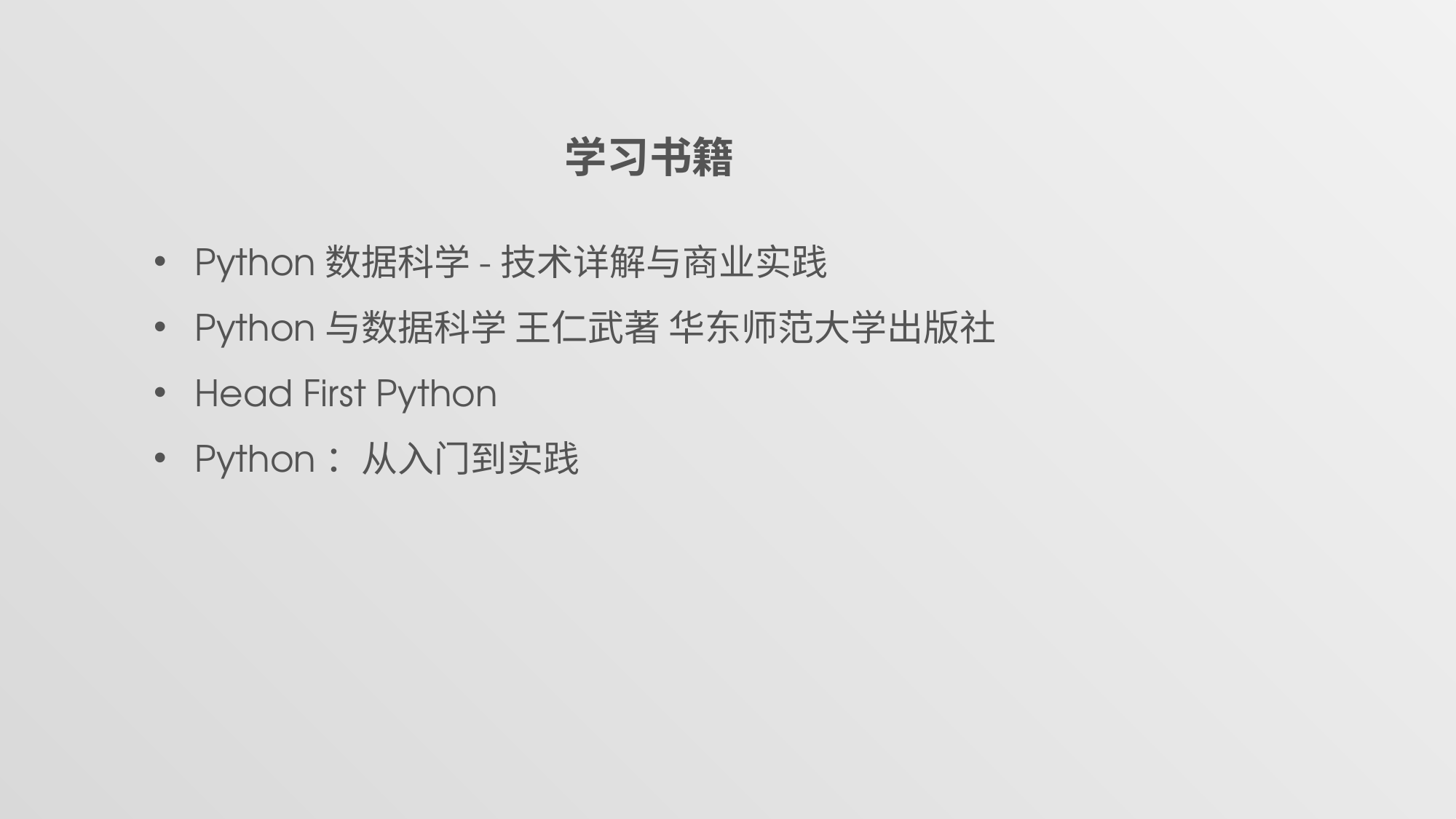

学习书籍
Python数据科学-技术详解与商业实践
Python与数据科学 王仁武著 华东师范大学出版社
Head First Python
Python：从入门到实践